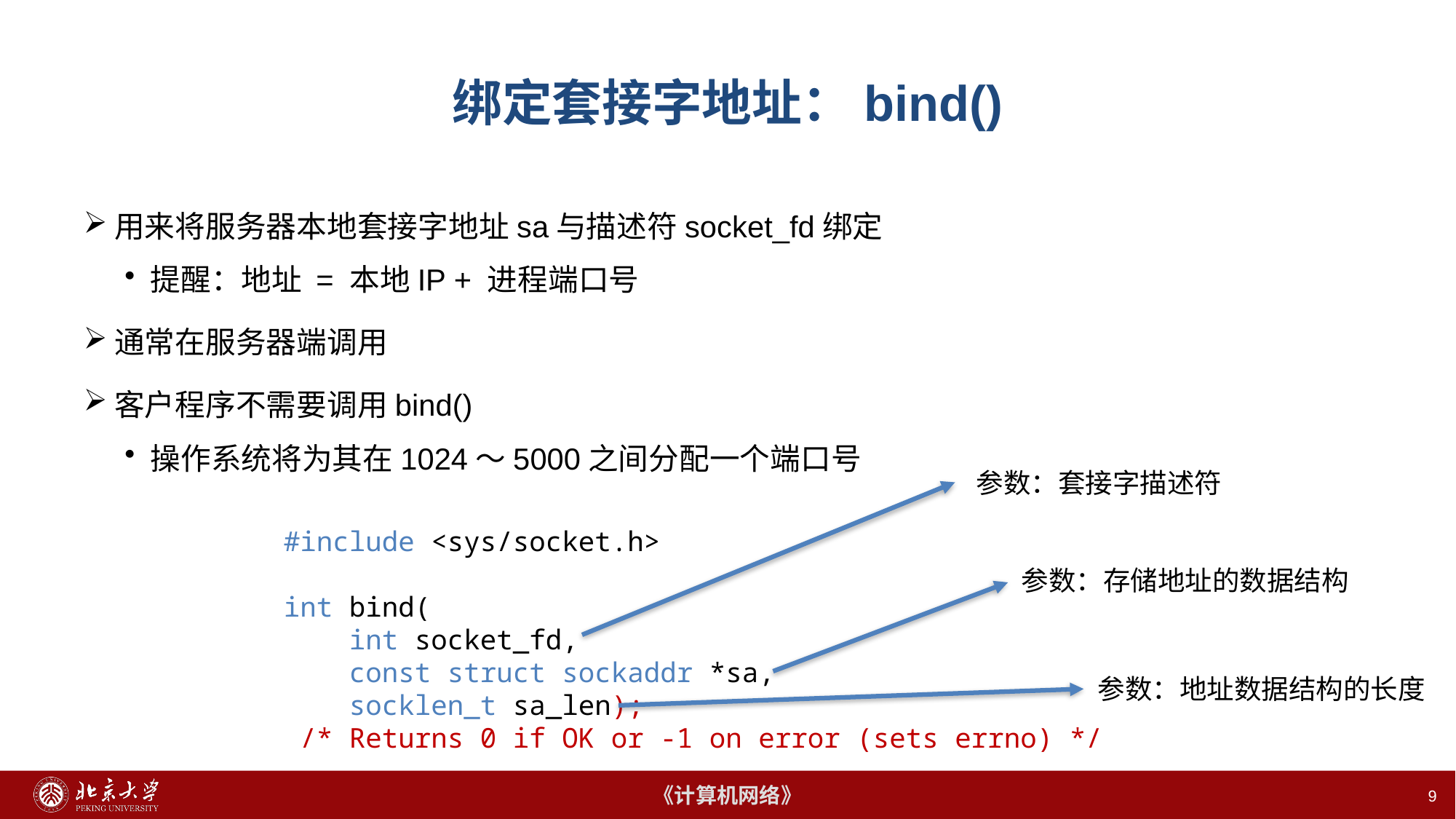

9
# 绑定套接字地址：bind()
用来将服务器本地套接字地址sa与描述符socket_fd绑定
提醒：地址 = 本地IP + 进程端口号
通常在服务器端调用
客户程序不需要调用bind()
操作系统将为其在1024～5000之间分配一个端口号
参数：套接字描述符
#include <sys/socket.h>
int bind(
    int socket_fd,
    const struct sockaddr *sa,
    socklen_t sa_len);
 /* Returns 0 if OK or -1 on error (sets errno) */
参数：存储地址的数据结构
参数：地址数据结构的长度